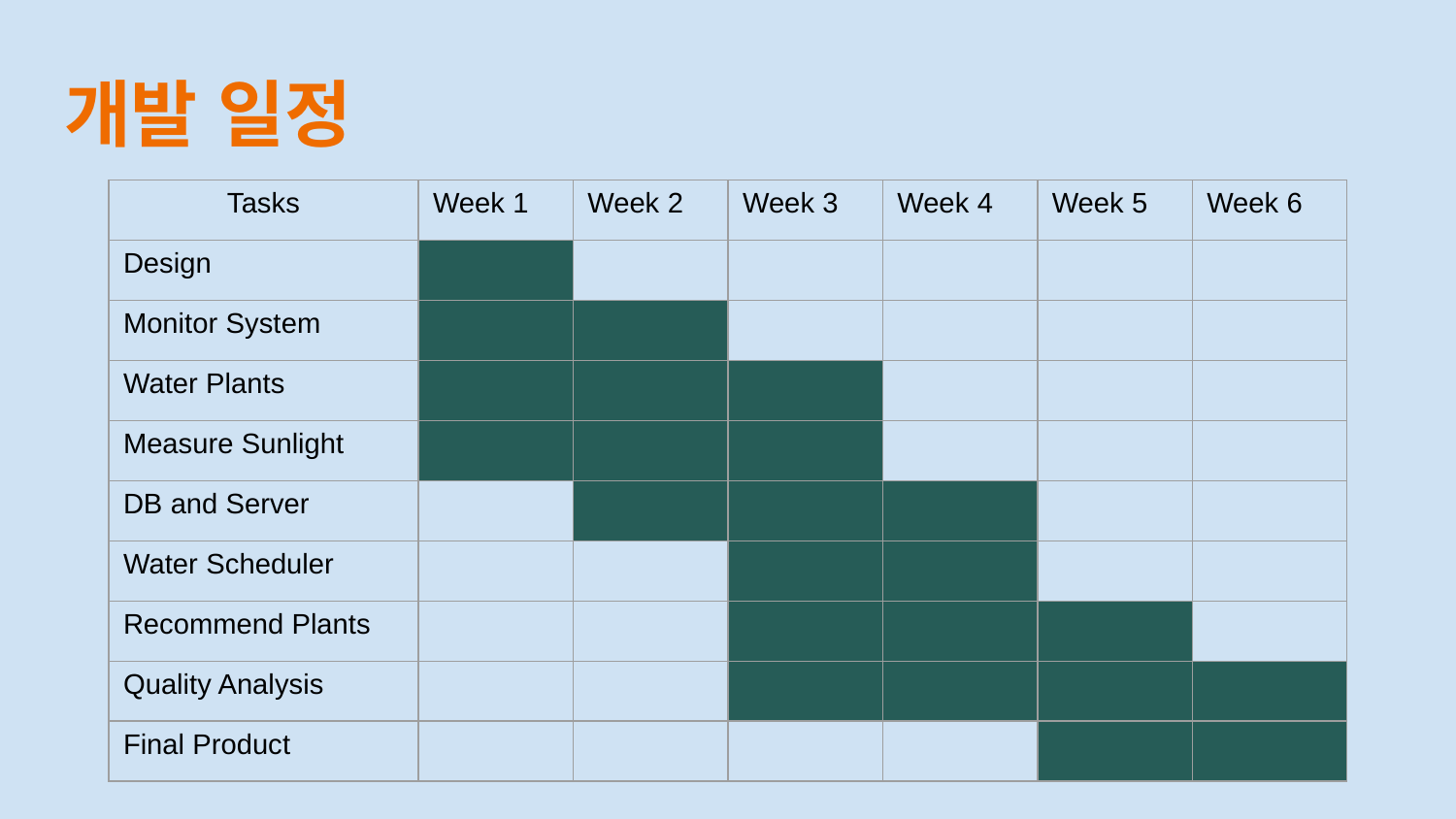

개발 일정
| Tasks | Week 1 | Week 2 | Week 3 | Week 4 | Week 5 | Week 6 |
| --- | --- | --- | --- | --- | --- | --- |
| Design |  |  |  |  |  |  |
| Monitor System |  |  |  |  |  |  |
| Water Plants |  |  |  |  |  |  |
| Measure Sunlight |  |  |  |  |  |  |
| DB and Server |  |  |  |  |  |  |
| Water Scheduler |  |  |  |  |  |  |
| Recommend Plants |  |  |  |  |  |  |
| Quality Analysis |  |  |  |  |  |  |
| Final Product |  |  |  |  |  |  |